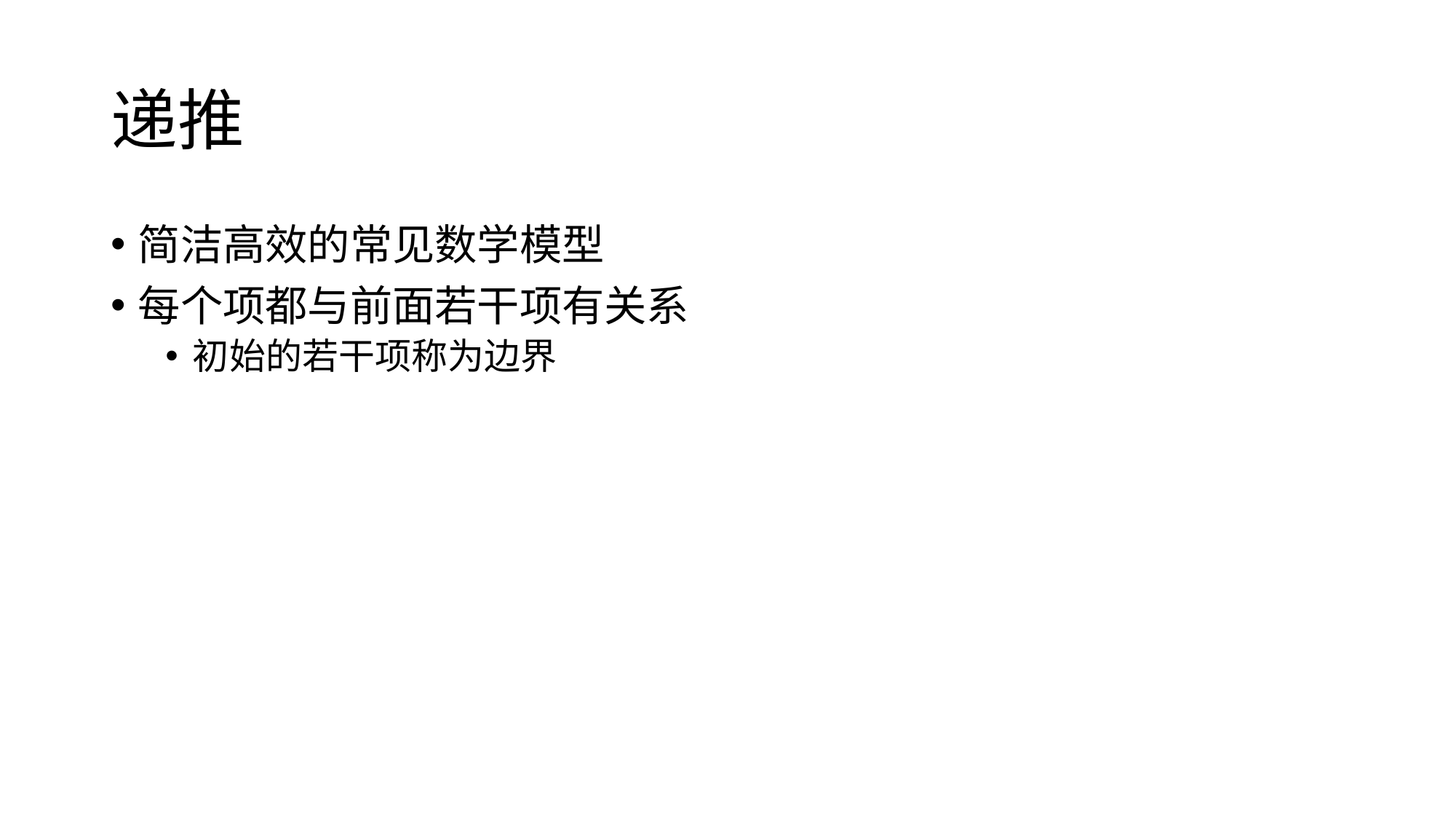

# 递推
简洁高效的常见数学模型
每个项都与前面若干项有关系
初始的若干项称为边界